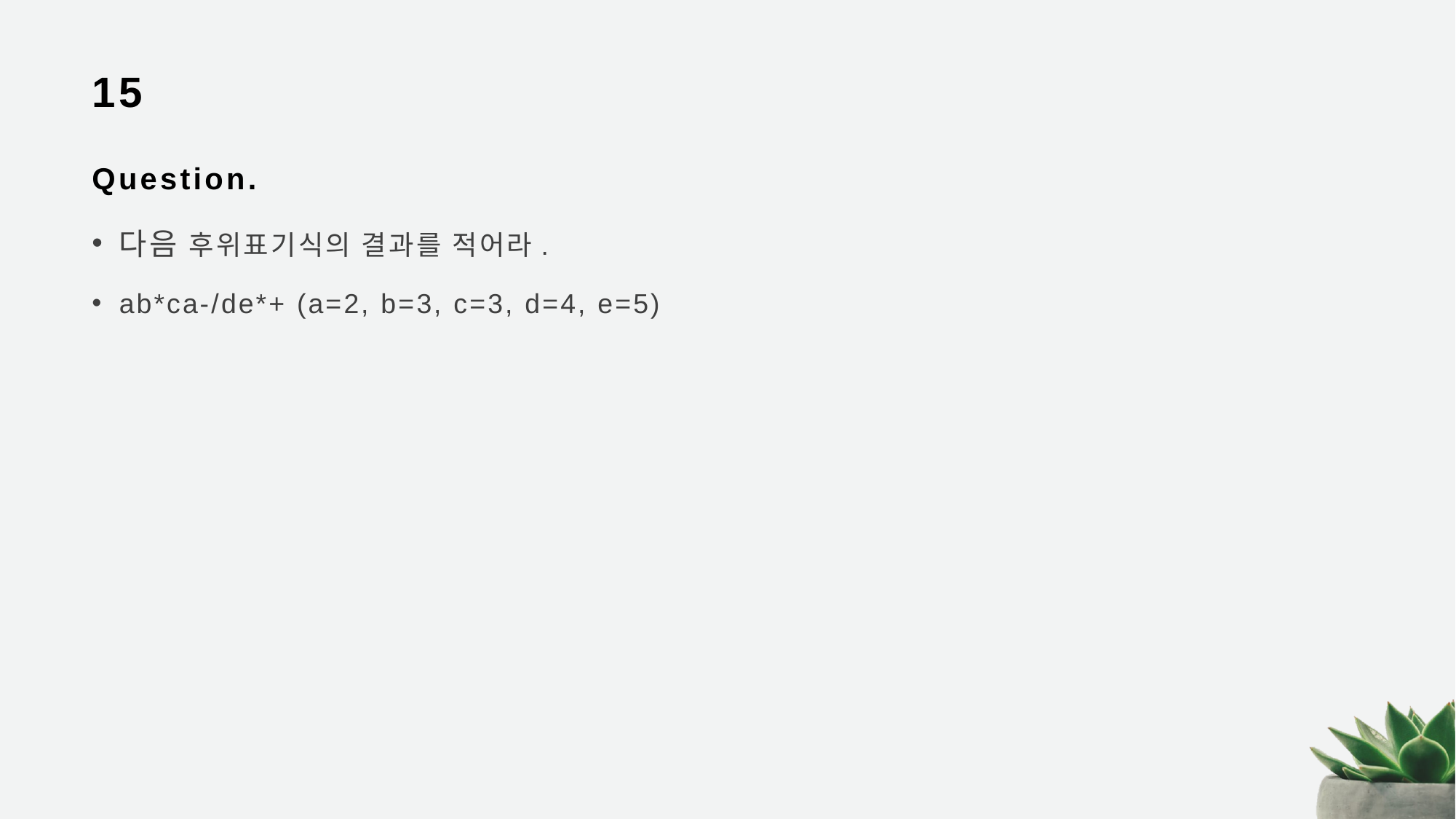

# 15
Question.
다음 후위표기식의 결과를 적어라.
ab*ca-/de*+ (a=2, b=3, c=3, d=4, e=5)